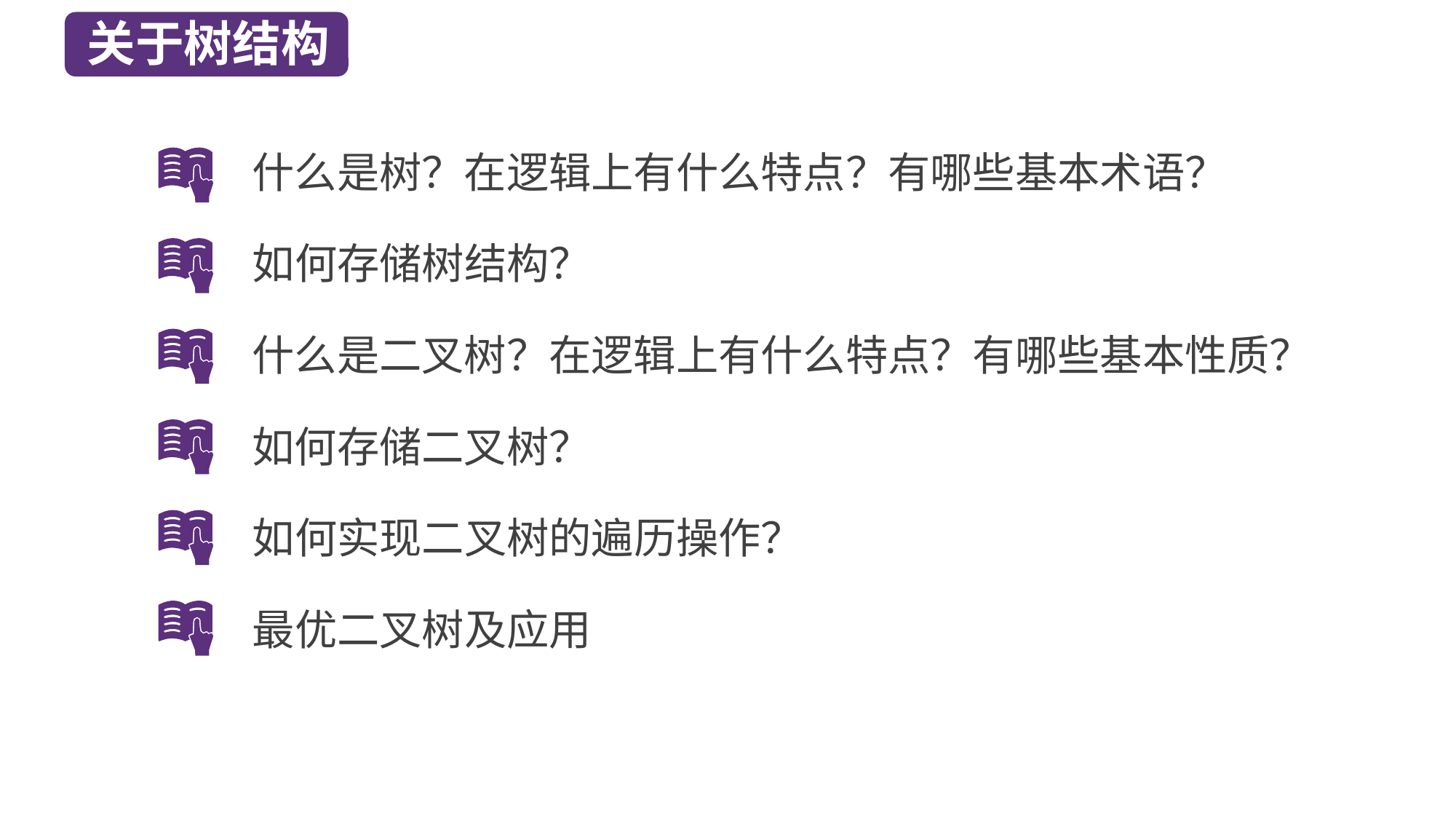

关于树结构

什么是树？在逻辑上有什么特点？有哪些基本术语？

如何存储树结构？

什么是二叉树？在逻辑上有什么特点？有哪些基本性质？

如何存储二叉树？

如何实现二叉树的遍历操作？

最优二叉树及应用